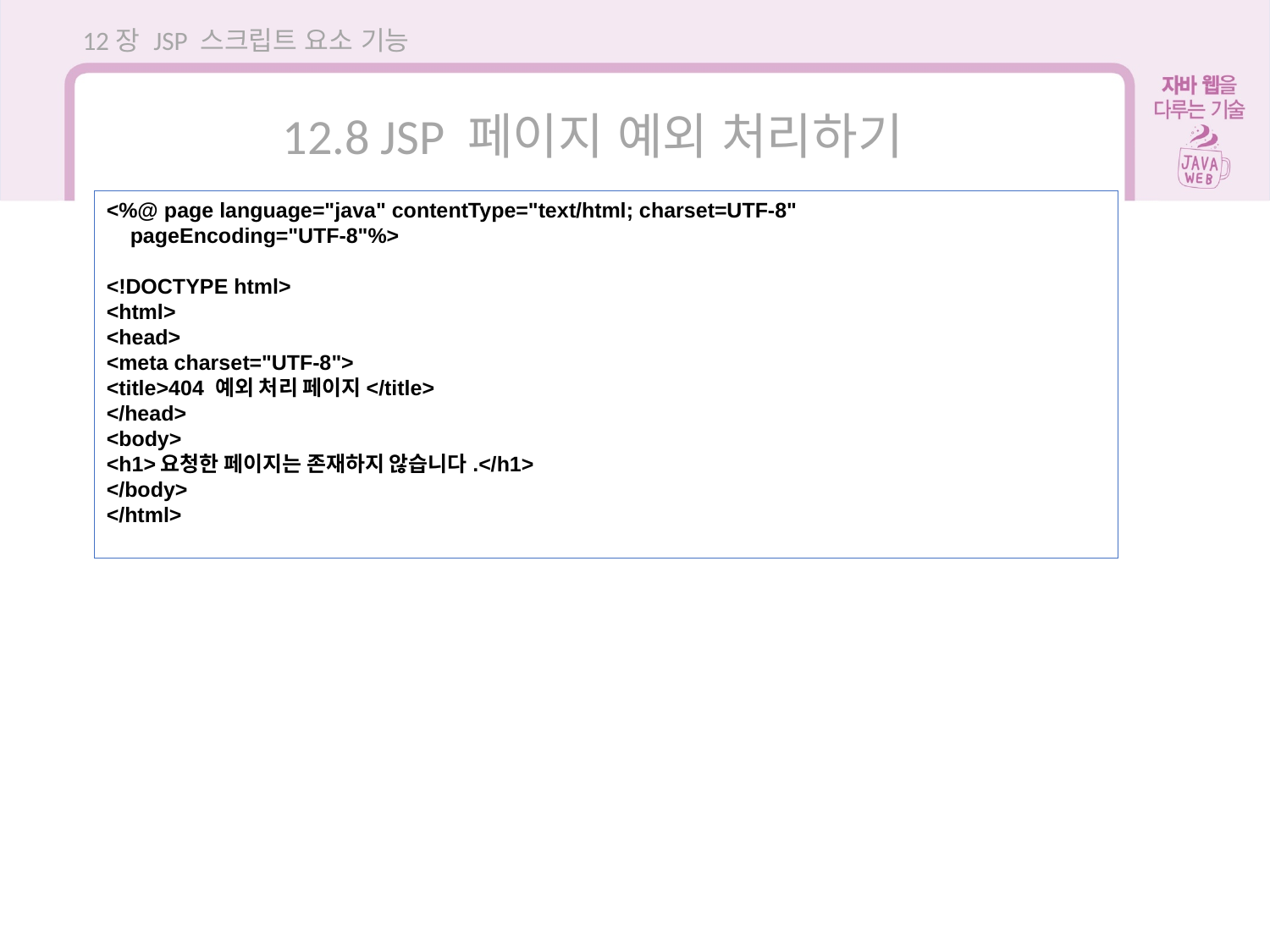

12장 JSP 스크립트 요소 기능
12.8 JSP 페이지 예외 처리하기
<%@ page language="java" contentType="text/html; charset=UTF-8"
    pageEncoding="UTF-8"%>

<!DOCTYPE html>
<html>
<head>
<meta charset="UTF-8">
<title>404 예외 처리 페이지</title>
</head>
<body>
<h1>요청한 페이지는 존재하지 않습니다.</h1>
</body>
</html>